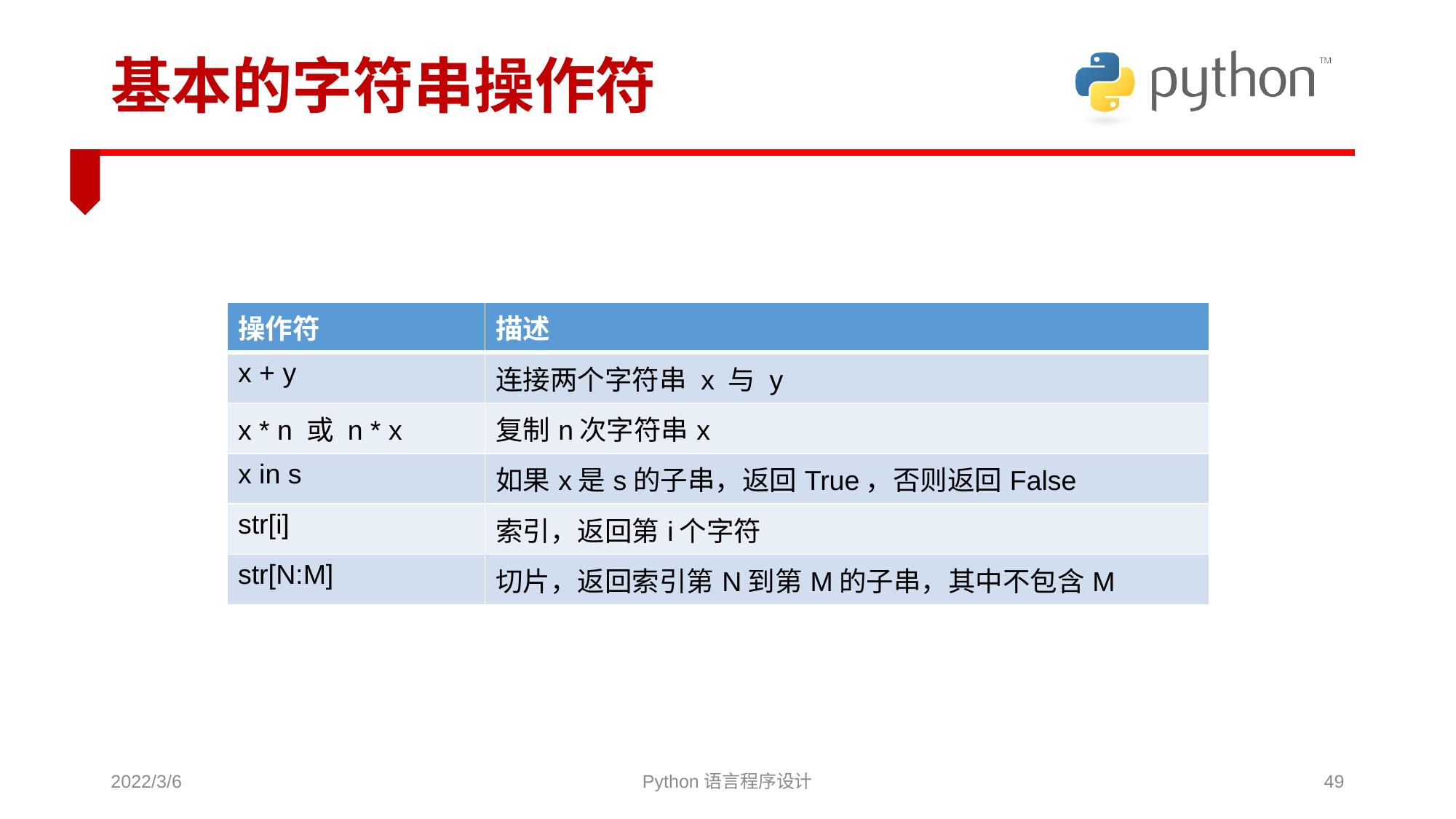

# 基本的字符串操作符

| 操作符 | 描述 |
| --- | --- |
| x + y | 连接两个字符串 x 与 y |
| x \* n 或 n \* x | 复制n次字符串x |
| x in s | 如果x是s的子串，返回True，否则返回False |
| str[i] | 索引，返回第i个字符 |
| str[N:M] | 切片，返回索引第N到第M的子串，其中不包含M |
2022/3/6
Python语言程序设计
49